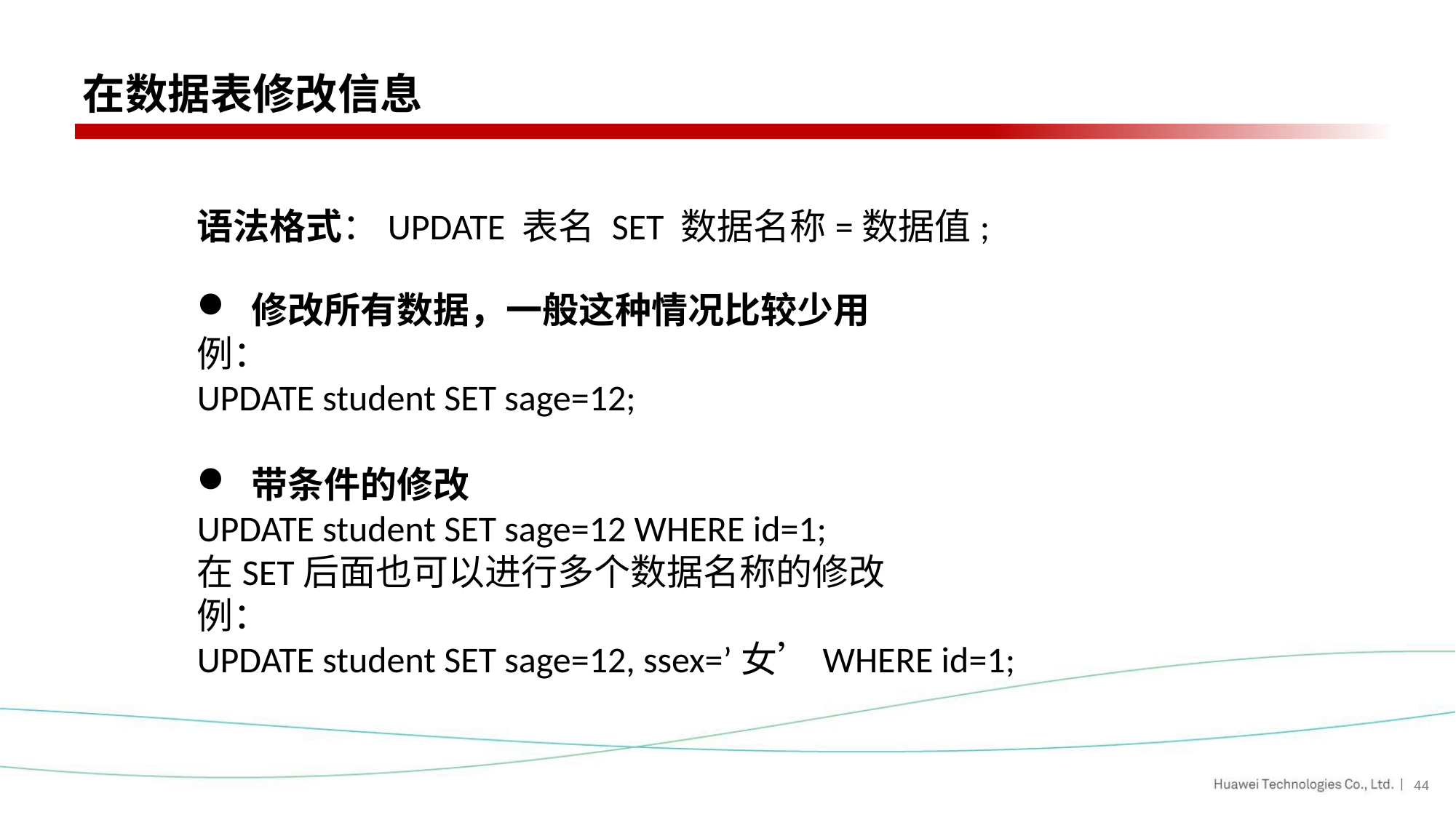

在数据表修改信息

语法格式：UPDATE 表名 SET 数据名称=数据值;
修改所有数据，一般这种情况比较少用
例：
UPDATE student SET sage=12;

带条件的修改
UPDATE student SET sage=12 WHERE id=1;
在SET后面也可以进行多个数据名称的修改
例：
UPDATE student SET sage=12, ssex=’女’WHERE id=1;
44